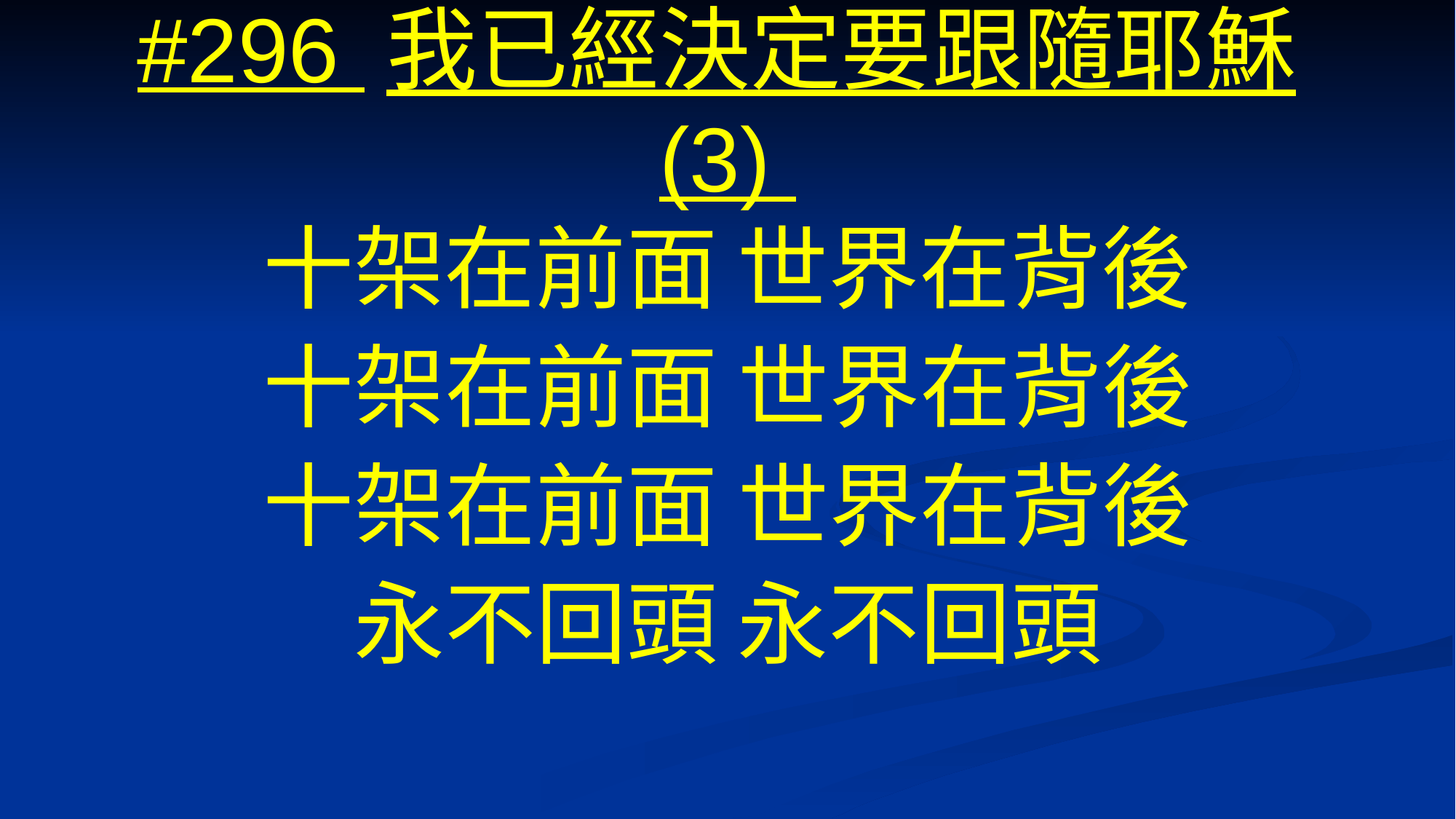

# #296 我已經決定要跟隨耶穌(3)
十架在前面 世界在背後
十架在前面 世界在背後
十架在前面 世界在背後
永不回頭 永不回頭